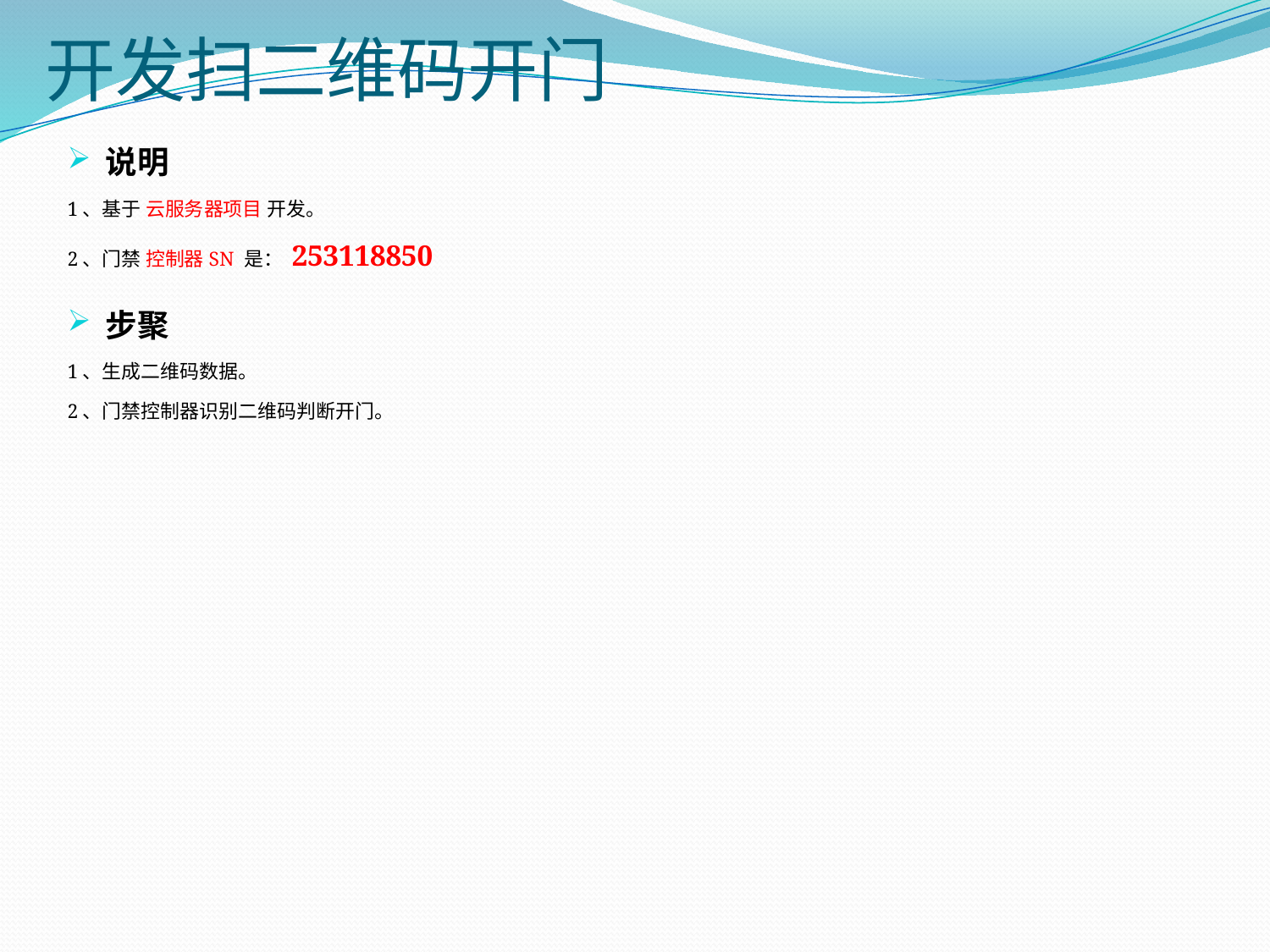

# 开发扫二维码开门
说明

1、基于 云服务器项目 开发。

2、门禁 控制器SN 是： 253118850

步聚

1、生成二维码数据。

2、门禁控制器识别二维码判断开门。